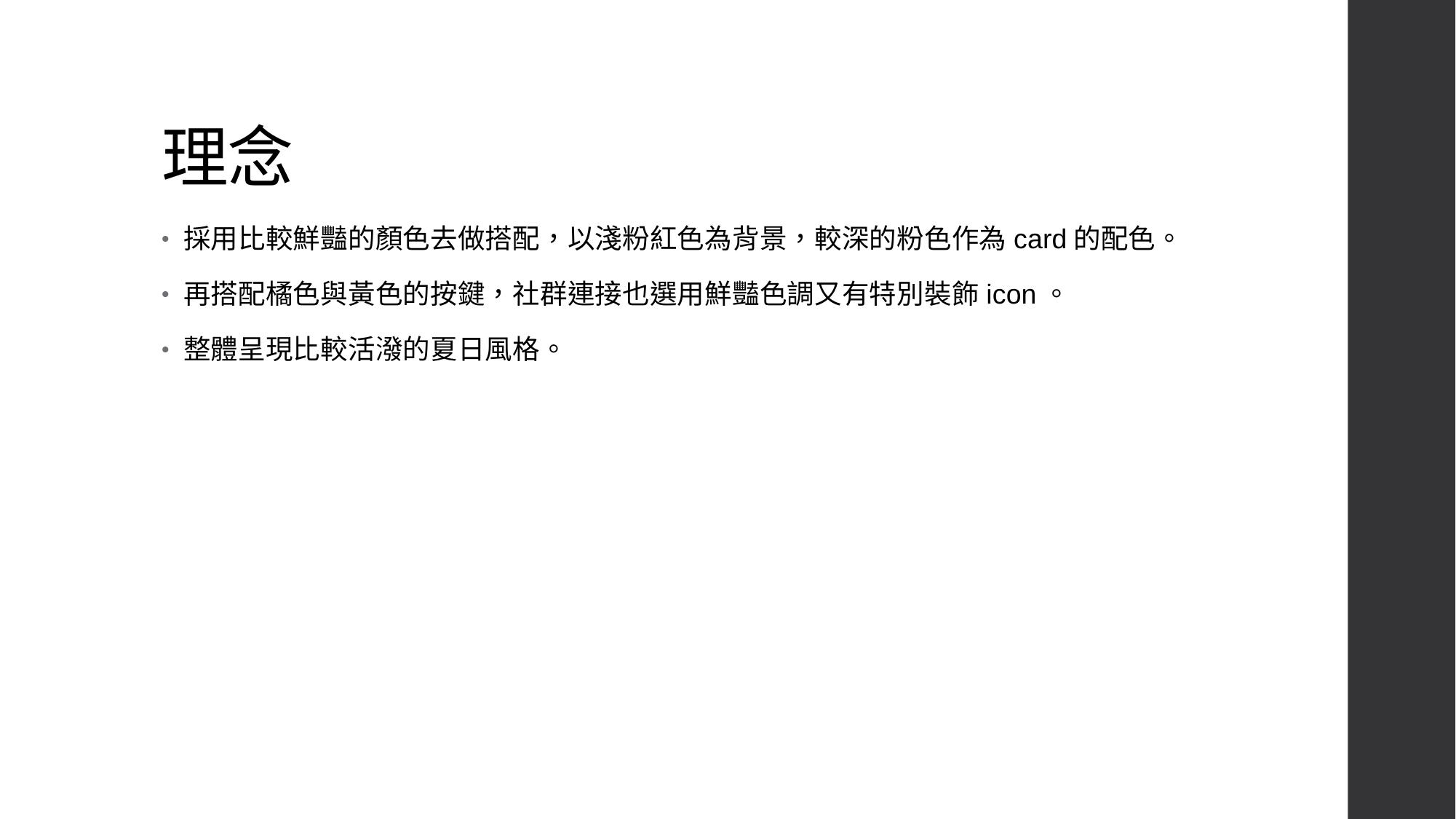

# 理念
採用比較鮮豔的顏色去做搭配，以淺粉紅色為背景，較深的粉色作為card的配色。
再搭配橘色與黃色的按鍵，社群連接也選用鮮豔色調又有特別裝飾icon。
整體呈現比較活潑的夏日風格。